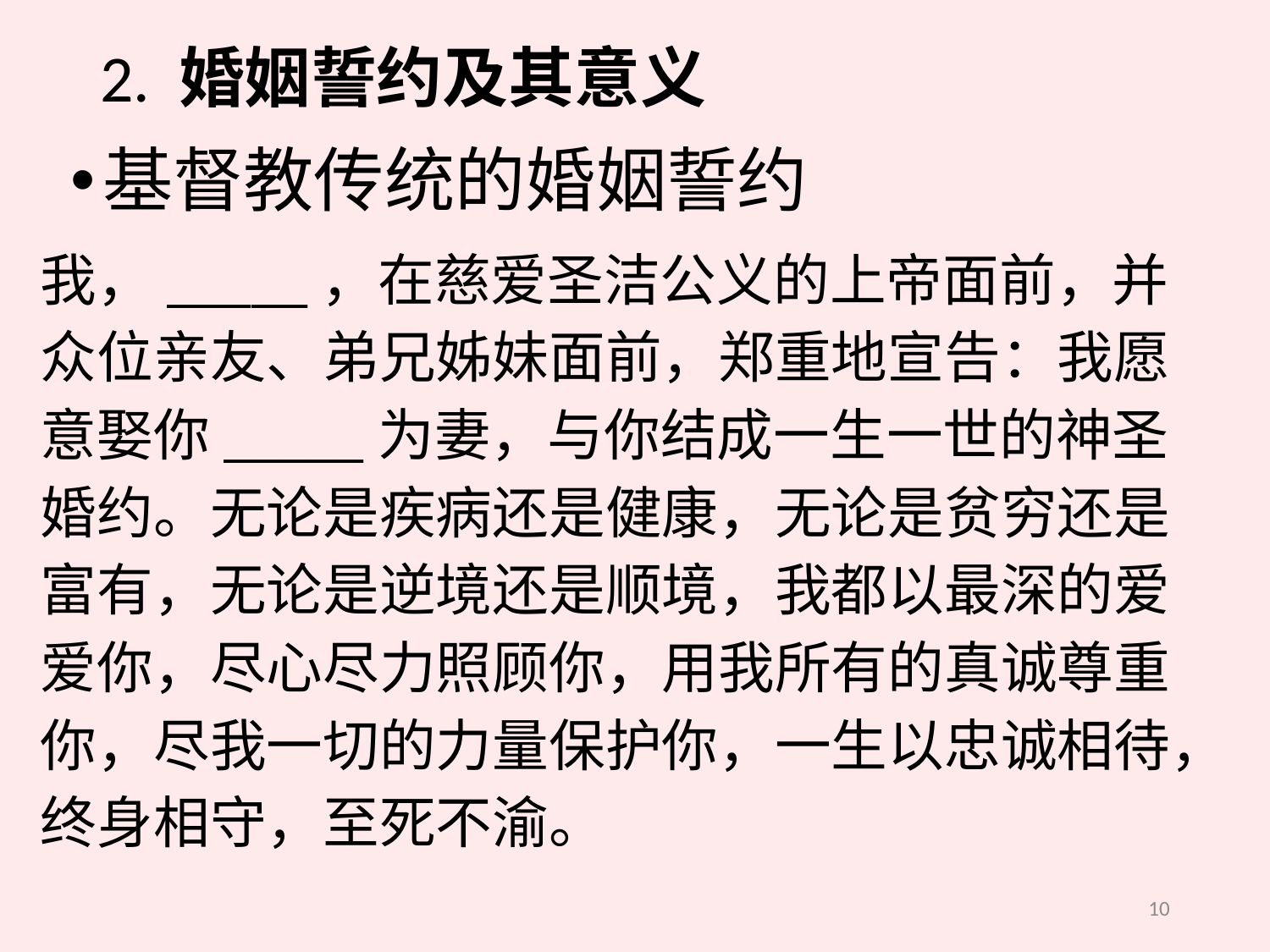

# 2. 婚姻誓约及其意义
基督教传统的婚姻誓约
我，_____，在慈爱圣洁公义的上帝面前，并众位亲友、弟兄姊妹面前，郑重地宣告：我愿意娶你_____为妻，与你结成一生一世的神圣婚约。无论是疾病还是健康，无论是贫穷还是富有，无论是逆境还是顺境，我都以最深的爱爱你，尽心尽力照顾你，用我所有的真诚尊重你，尽我一切的力量保护你，一生以忠诚相待，终身相守，至死不渝。
10